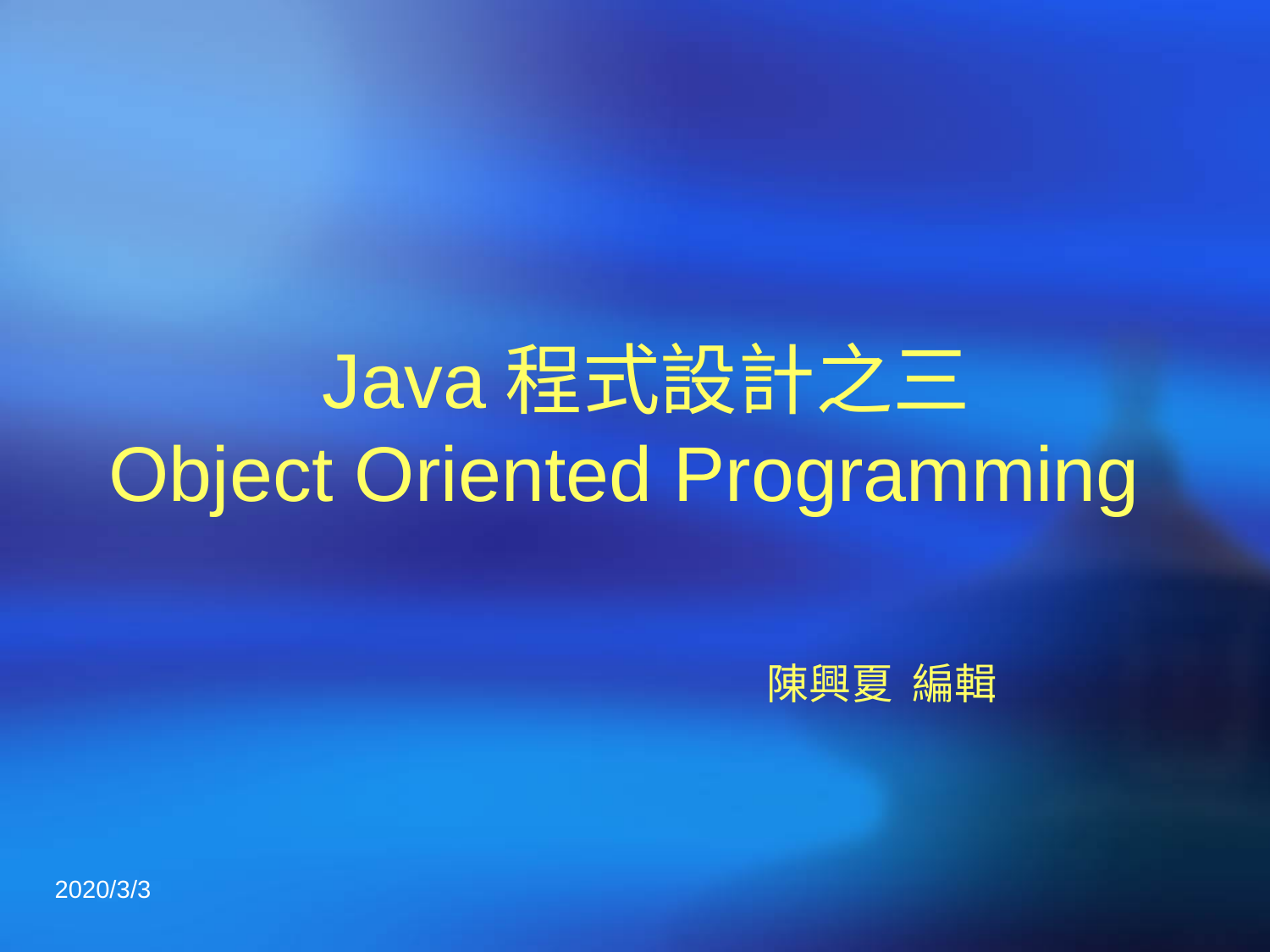

Java程式設計之三
 Object Oriented Programming
陳興夏  編輯

2020/3/3